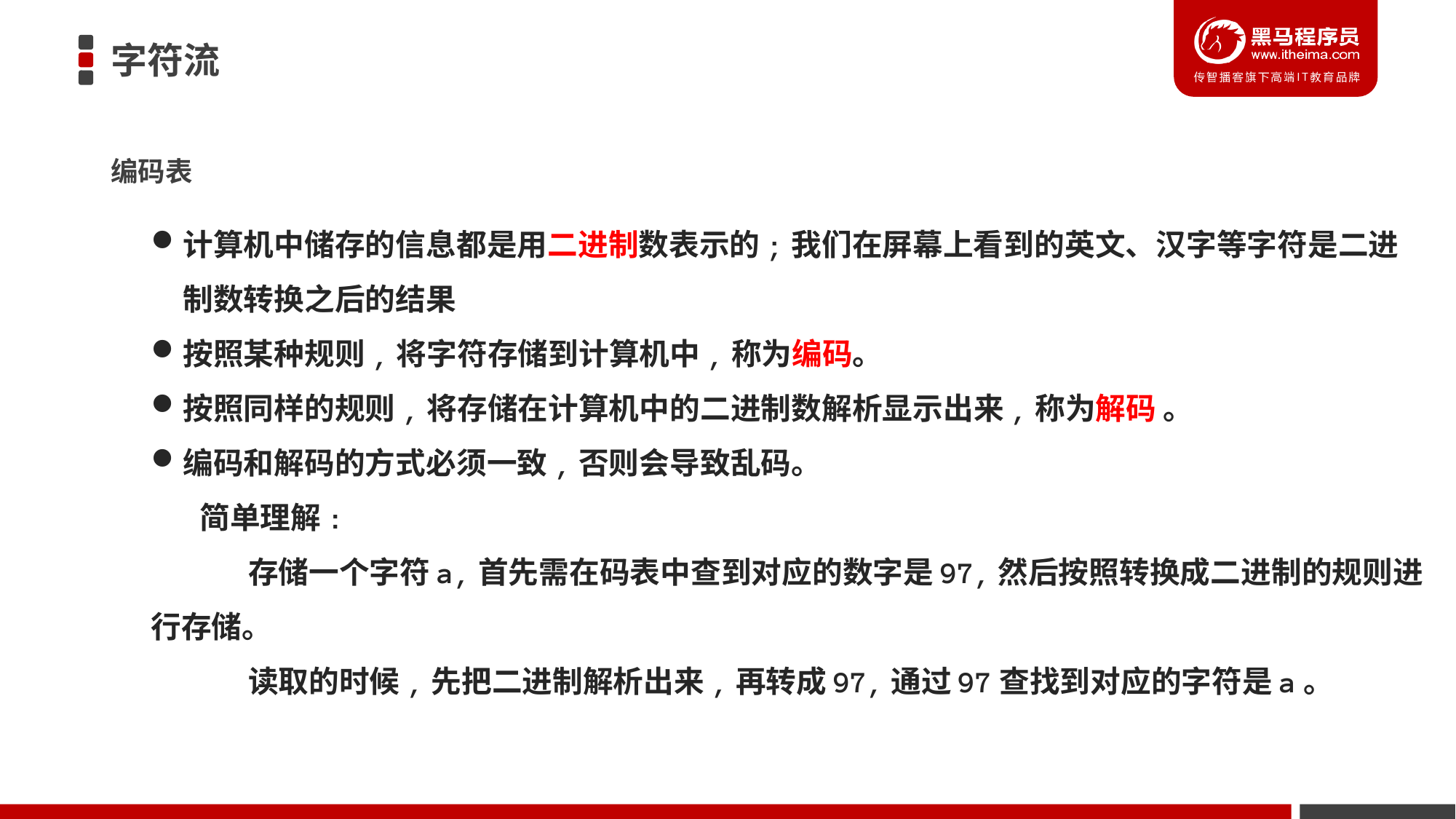

# 字符流
编码表
计算机中储存的信息都是用二进制数表示的;我们在屏幕上看到的英文、汉字等字符是二进制数转换之后的结果
按照某种规则,将字符存储到计算机中,称为编码。
按照同样的规则,将存储在计算机中的二进制数解析显示出来,称为解码 。
编码和解码的方式必须一致,否则会导致乱码。
      简单理解:
             存储一个字符a,首先需在码表中查到对应的数字是97,然后按照转换成二进制的规则进行存储。
             读取的时候,先把二进制解析出来,再转成97,通过97查找到对应的字符是a。